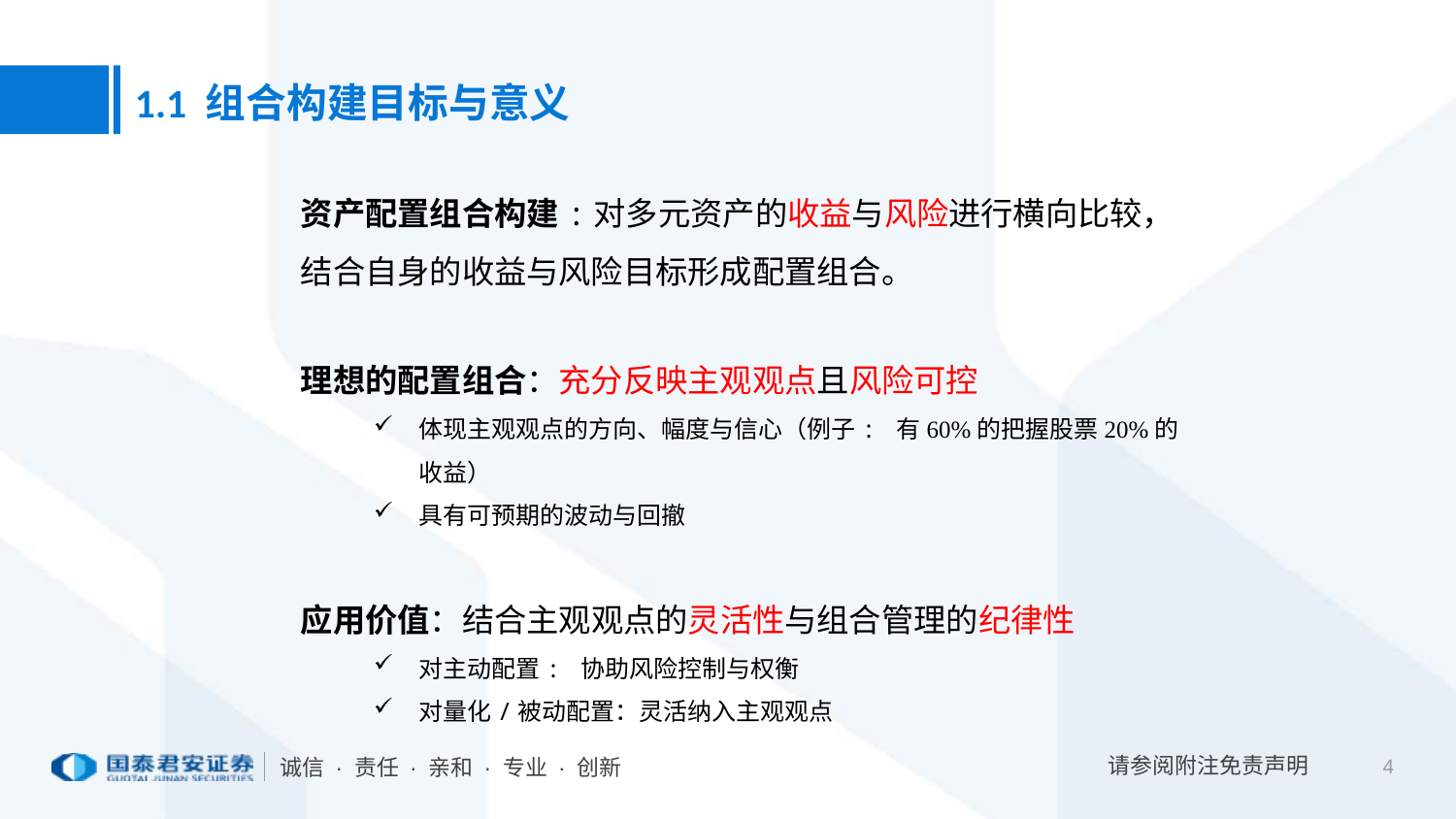

1.1 组合构建目标与意义
资产配置组合构建:对多元资产的收益与风险进行横向比较，结合自身的收益与风险目标形成配置组合。

理想的配置组合：充分反映主观观点且风险可控
体现主观观点的方向、幅度与信心（例子: 有60%的把握股票20%的收益）
具有可预期的波动与回撤

应用价值：结合主观观点的灵活性与组合管理的纪律性
对主动配置: 协助风险控制与权衡
对量化/被动配置：灵活纳入主观观点